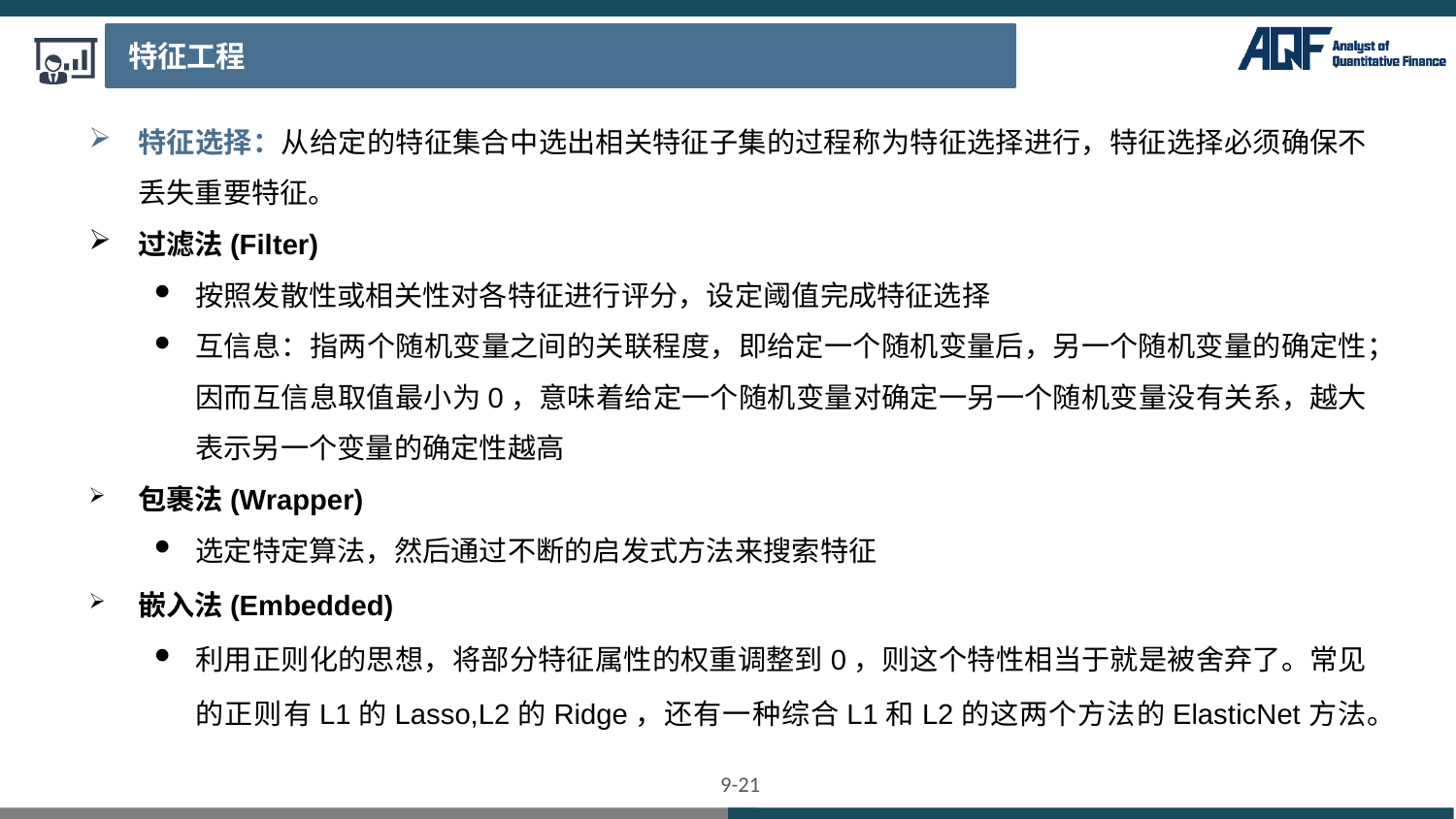

特征工程
特征选择：从给定的特征集合中选出相关特征子集的过程称为特征选择进行，特征选择必须确保不丢失重要特征。
过滤法(Filter)
按照发散性或相关性对各特征进行评分，设定阈值完成特征选择
互信息：指两个随机变量之间的关联程度，即给定一个随机变量后，另一个随机变量的确定性；因而互信息取值最小为0，意味着给定一个随机变量对确定一另一个随机变量没有关系，越大表示另一个变量的确定性越高
包裹法(Wrapper)
选定特定算法，然后通过不断的启发式方法来搜索特征
嵌入法(Embedded)
利用正则化的思想，将部分特征属性的权重调整到0，则这个特性相当于就是被舍弃了。常见的正则有L1的Lasso,L2的Ridge，还有一种综合L1和L2的这两个方法的ElasticNet方法。